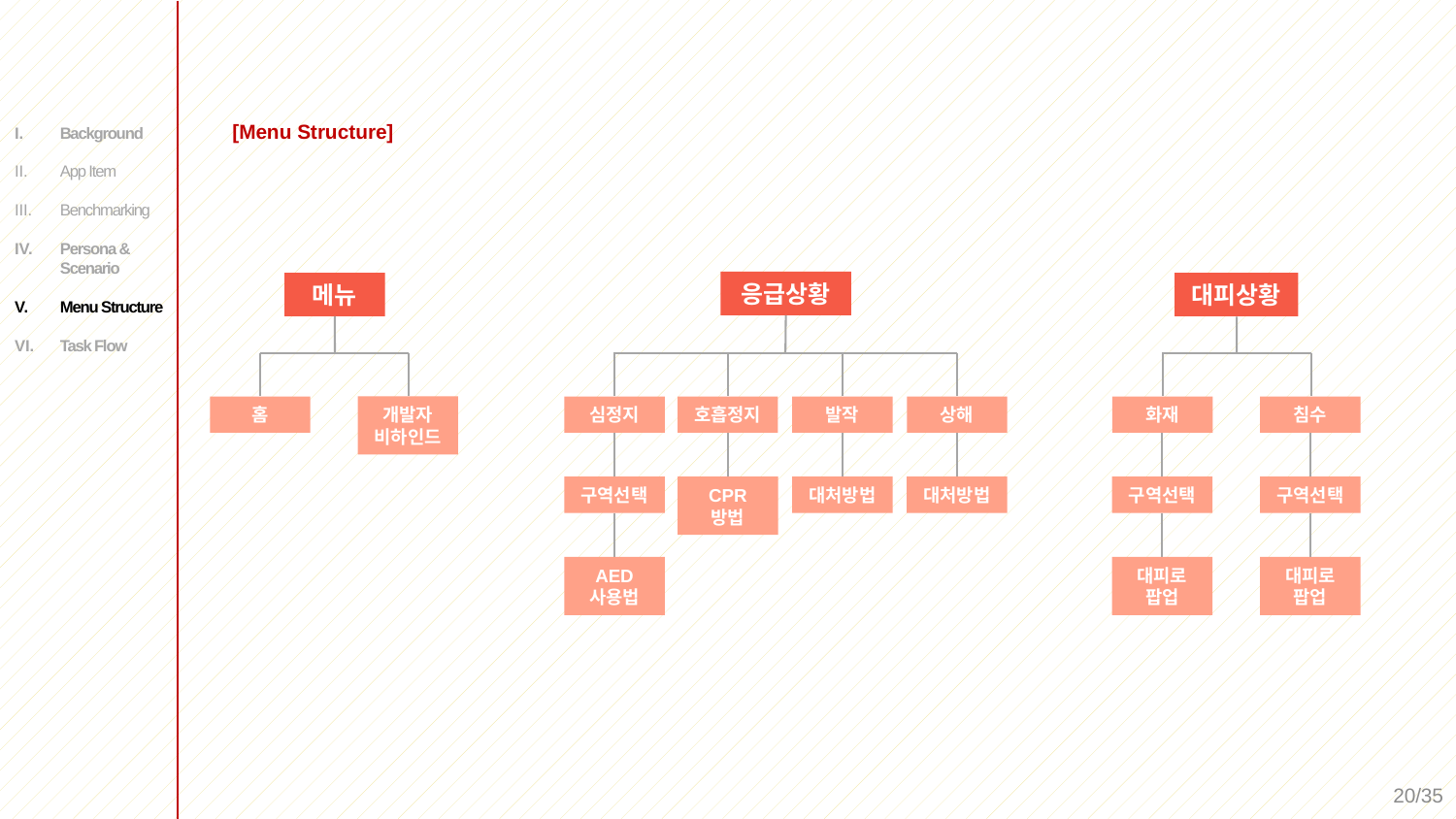

[Menu Structure]
Background

App Item

Benchmarking

Persona & Scenario

Menu Structure

Task Flow

응급상황
메뉴
대피상황
홈
개발자 비하인드
심정지
호흡정지
발작
상해
화재
침수
구역선택
CPR
방법
대처방법
대처방법
구역선택
구역선택
AED
사용법
대피로 팝업
대피로 팝업
20/35